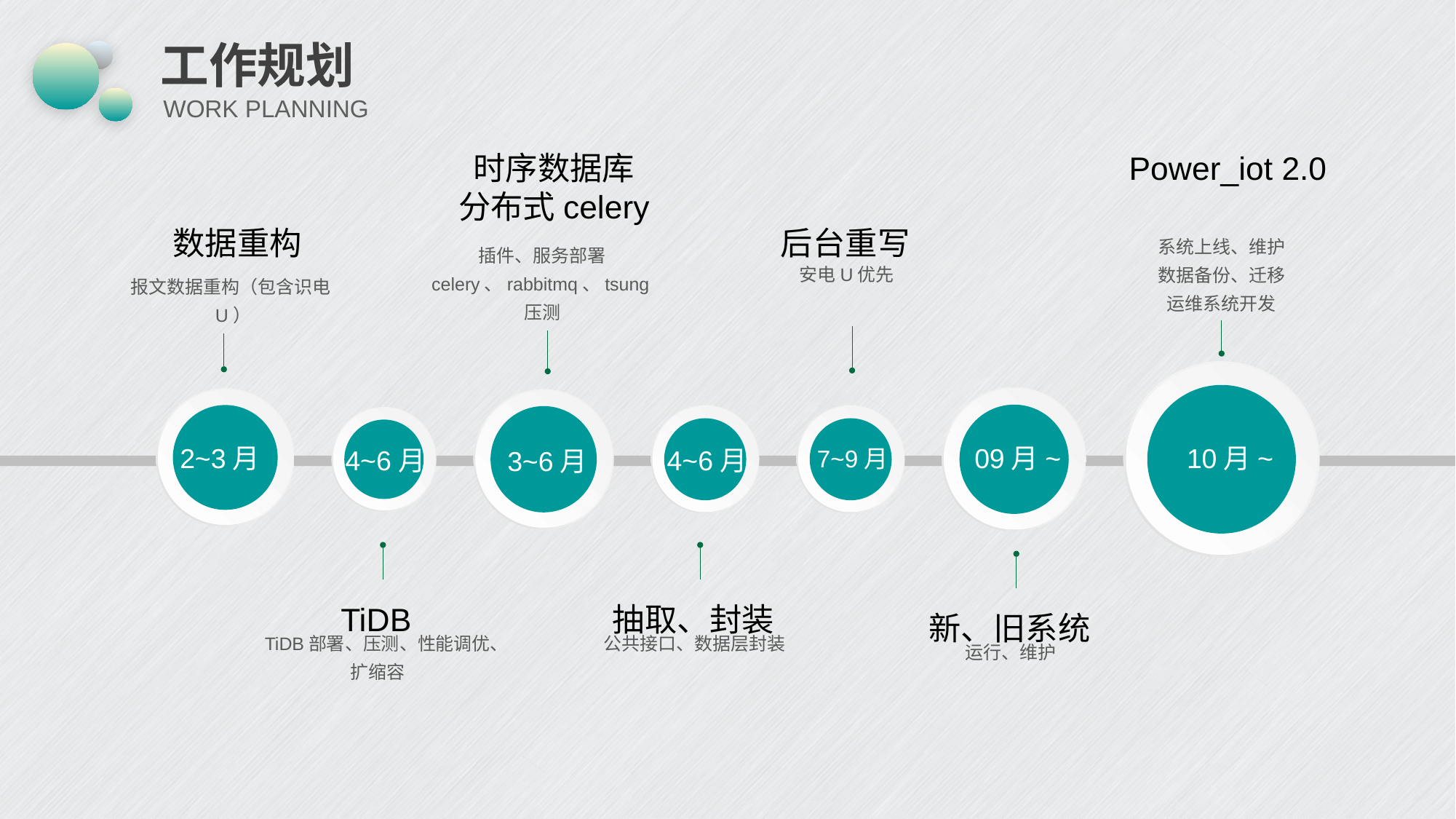

# 工作规划
WORK PLANNING
时序数据库
分布式celery
插件、服务部署
celery、rabbitmq、tsung压测
Power_iot 2.0
系统上线、维护
数据备份、迁移
运维系统开发
数据重构
报文数据重构（包含识电U）
后台重写
安电U优先

10月~

09月~

2~3月

3~6月

4~6月

7~9月

4~6月

TiDB
TiDB部署、压测、性能调优、扩缩容
抽取、封装
公共接口、数据层封装
新、旧系统
运行、维护